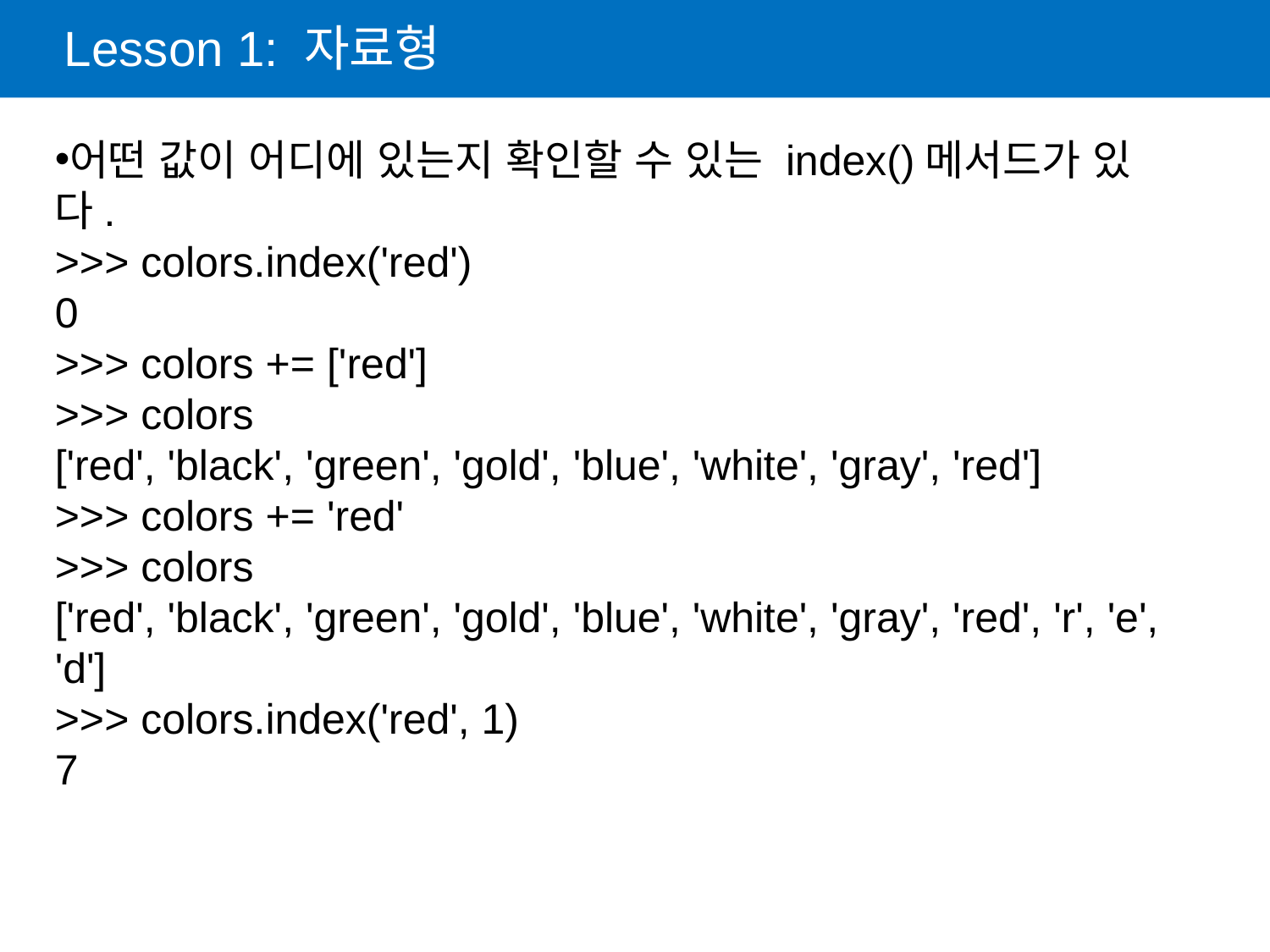

# Lesson 1: 자료형
어떤 값이 어디에 있는지 확인할 수 있는 index()메서드가 있다.
>>> colors.index('red')
0
>>> colors += ['red']
>>> colors
['red', 'black', 'green', 'gold', 'blue', 'white', 'gray', 'red']
>>> colors += 'red'
>>> colors
['red', 'black', 'green', 'gold', 'blue', 'white', 'gray', 'red', 'r', 'e', 'd']
>>> colors.index('red', 1)
7